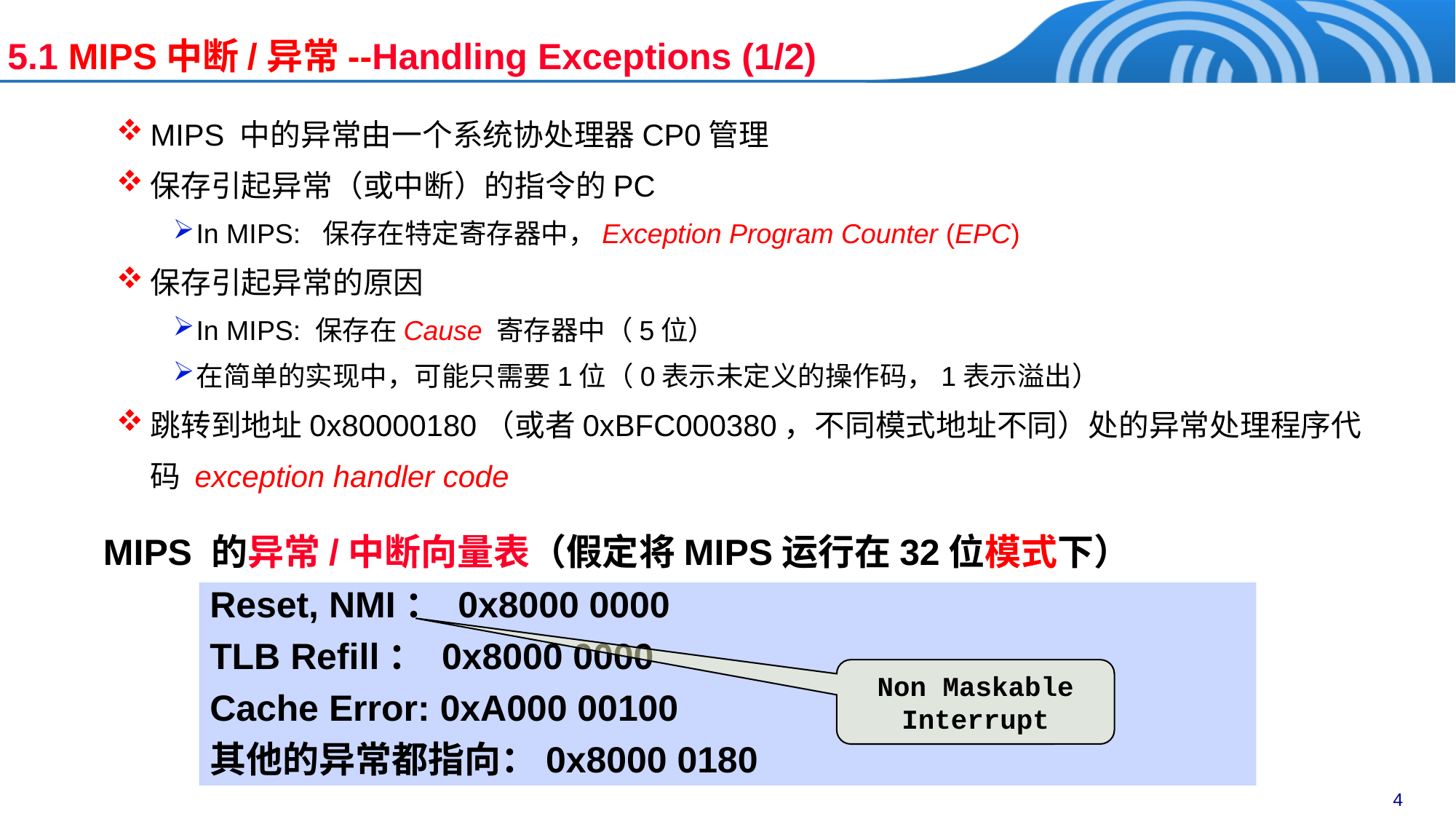

5.1 MIPS中断/异常--Handling Exceptions (1/2)
MIPS 中的异常由一个系统协处理器CP0管理
保存引起异常（或中断）的指令的PC
In MIPS:  保存在特定寄存器中，Exception Program Counter (EPC)
保存引起异常的原因
In MIPS: 保存在Cause 寄存器中（5位）
在简单的实现中，可能只需要1位（0表示未定义的操作码，1表示溢出）
跳转到地址0x80000180（或者0xBFC000380，不同模式地址不同）处的异常处理程序代码 exception handler code
MIPS 的异常/中断向量表（假定将MIPS运行在32位模式下）
Reset, NMI： 0x8000 0000
TLB Refill： 0x8000 0000
Cache Error: 0xA000 00100
其他的异常都指向：0x8000 0180
Non Maskable Interrupt